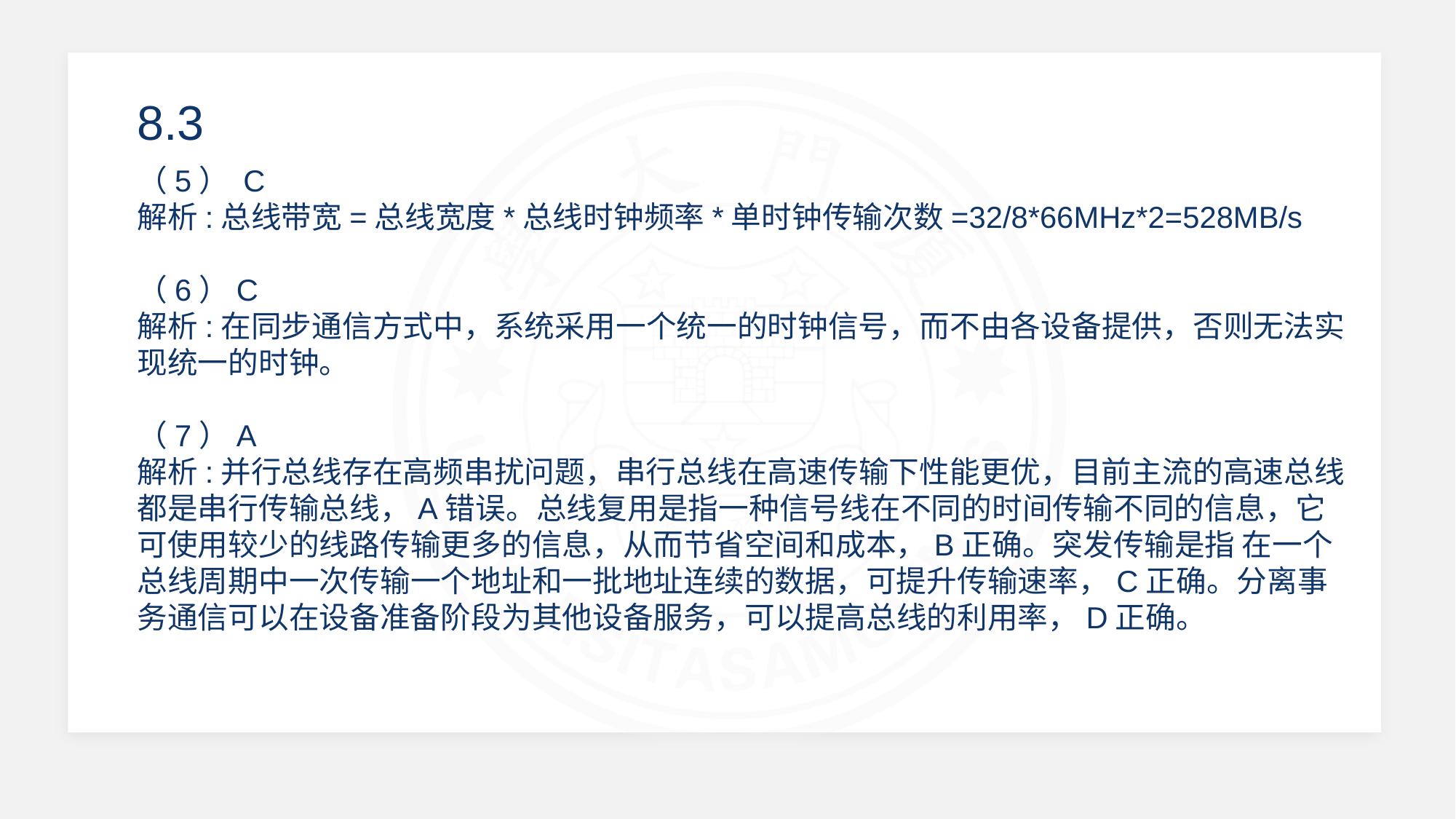

8.3
（5） C
解析:总线带宽=总线宽度*总线时钟频率*单时钟传输次数=32/8*66MHz*2=528MB/s

（6）C
解析:在同步通信方式中，系统采用一个统一的时钟信号，而不由各设备提供，否则无法实现统一的时钟。

（7）A
解析:并行总线存在高频串扰问题，串行总线在高速传输下性能更优，目前主流的高速总线都是串行传输总线，A错误。总线复用是指一种信号线在不同的时间传输不同的信息，它可使用较少的线路传输更多的信息，从而节省空间和成本，B正确。突发传输是指 在一个总线周期中一次传输一个地址和一批地址连续的数据，可提升传输速率，C正确。分离事务通信可以在设备准备阶段为其他设备服务，可以提高总线的利用率，D正确。